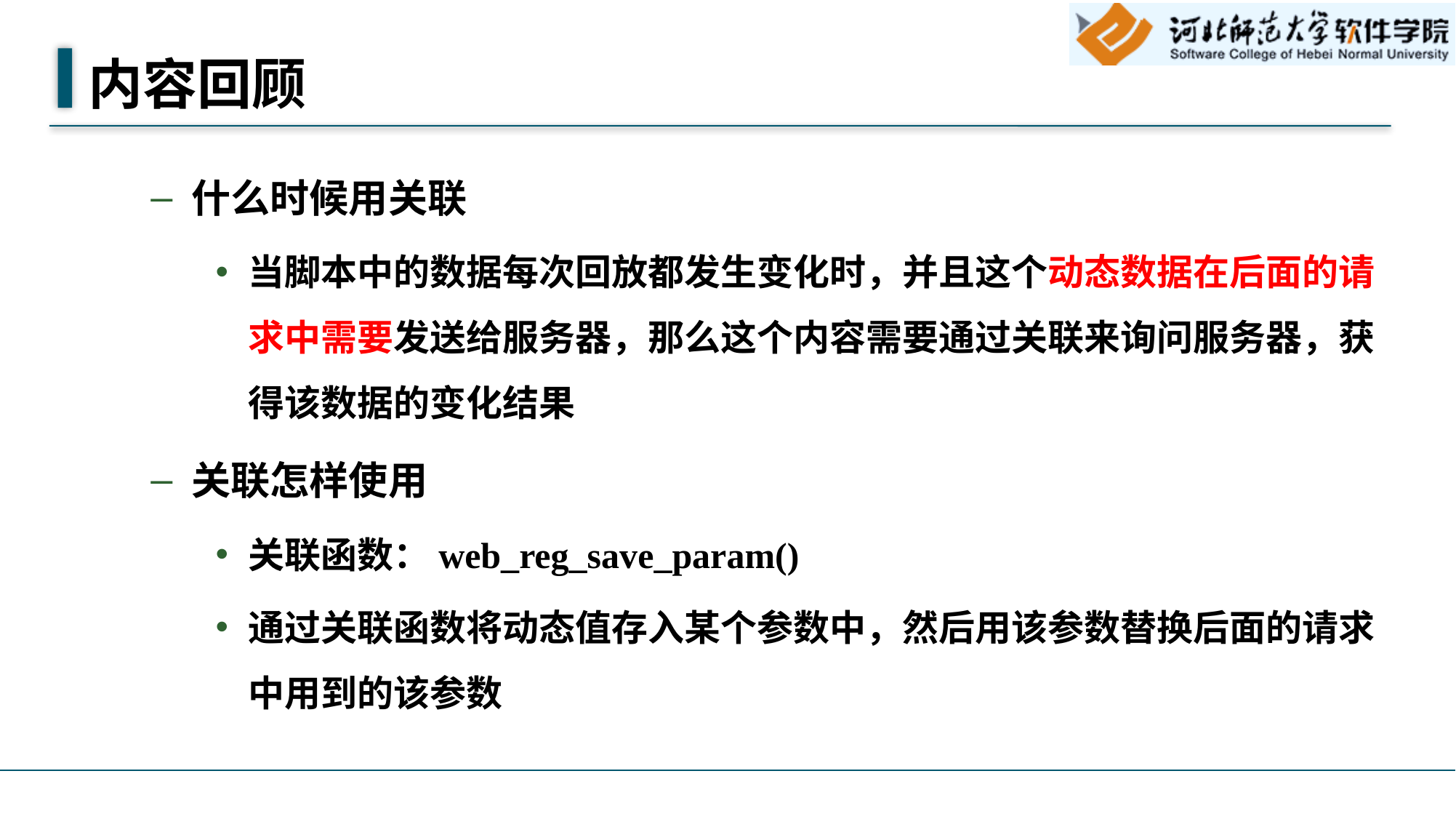

# 内容回顾
什么时候用关联
当脚本中的数据每次回放都发生变化时，并且这个动态数据在后面的请求中需要发送给服务器，那么这个内容需要通过关联来询问服务器，获得该数据的变化结果
关联怎样使用
关联函数：web_reg_save_param()
通过关联函数将动态值存入某个参数中，然后用该参数替换后面的请求中用到的该参数